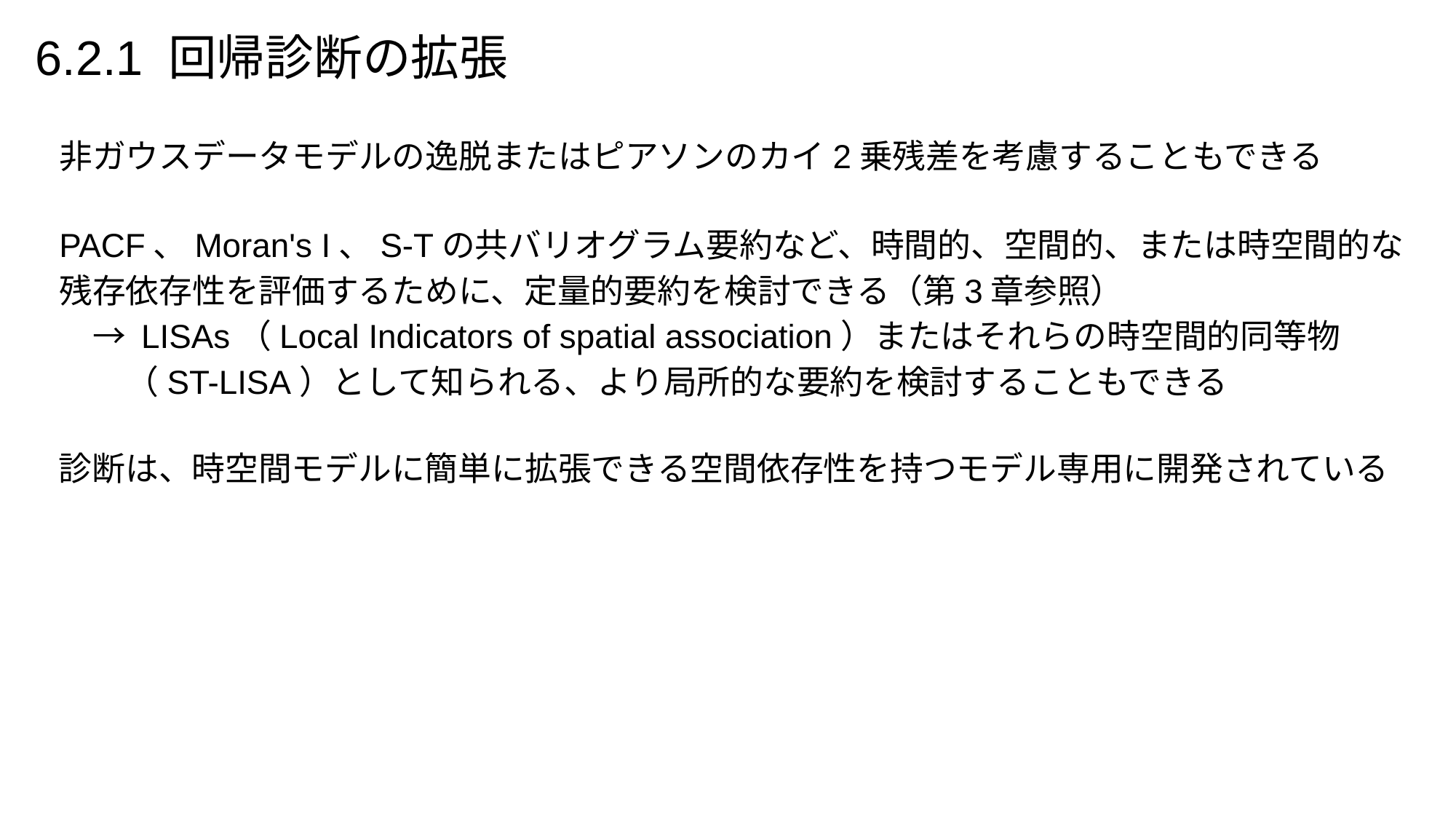

# 6.2.1 回帰診断の拡張
非ガウスデータモデルの逸脱またはピアソンのカイ2乗残差を考慮することもできる
PACF、Moran's I、S-Tの共バリオグラム要約など、時間的、空間的、または時空間的な
残存依存性を評価するために、定量的要約を検討できる（第3章参照）
　→ LISAs（Local Indicators of spatial association）またはそれらの時空間的同等物
　　（ST-LISA）として知られる、より局所的な要約を検討することもできる
診断は、時空間モデルに簡単に拡張できる空間依存性を持つモデル専用に開発されている